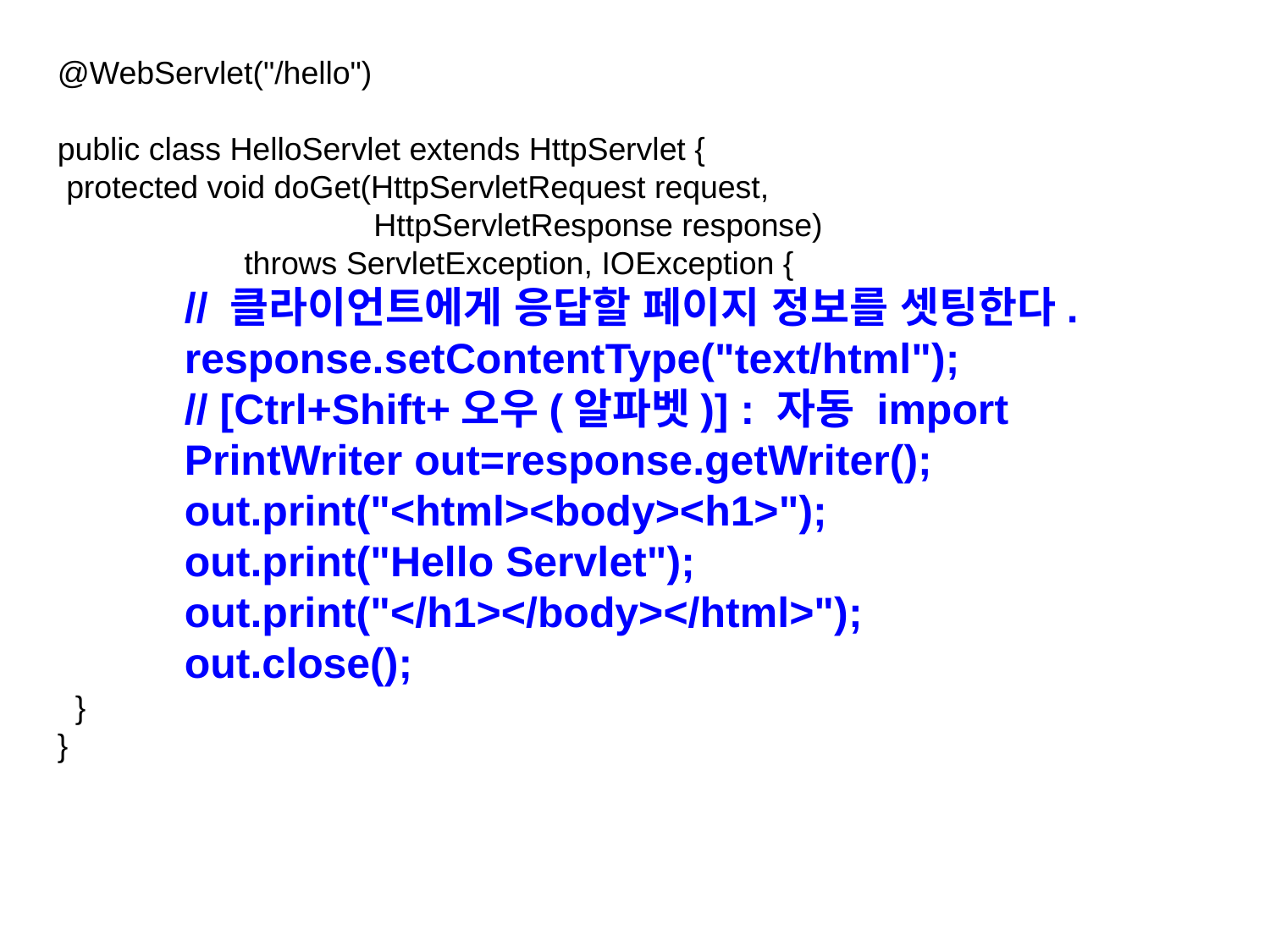

@WebServlet("/hello")

public class HelloServlet extends HttpServlet {
 protected void doGet(HttpServletRequest request,
		       HttpServletResponse response)
                     throws ServletException, IOException {
// 클라이언트에게 응답할 페이지 정보를 셋팅한다.
response.setContentType("text/html");
// [Ctrl+Shift+오우(알파벳)] : 자동 import
PrintWriter out=response.getWriter();
out.print("<html><body><h1>");
out.print("Hello Servlet");
out.print("</h1></body></html>");
out.close();
  }
}